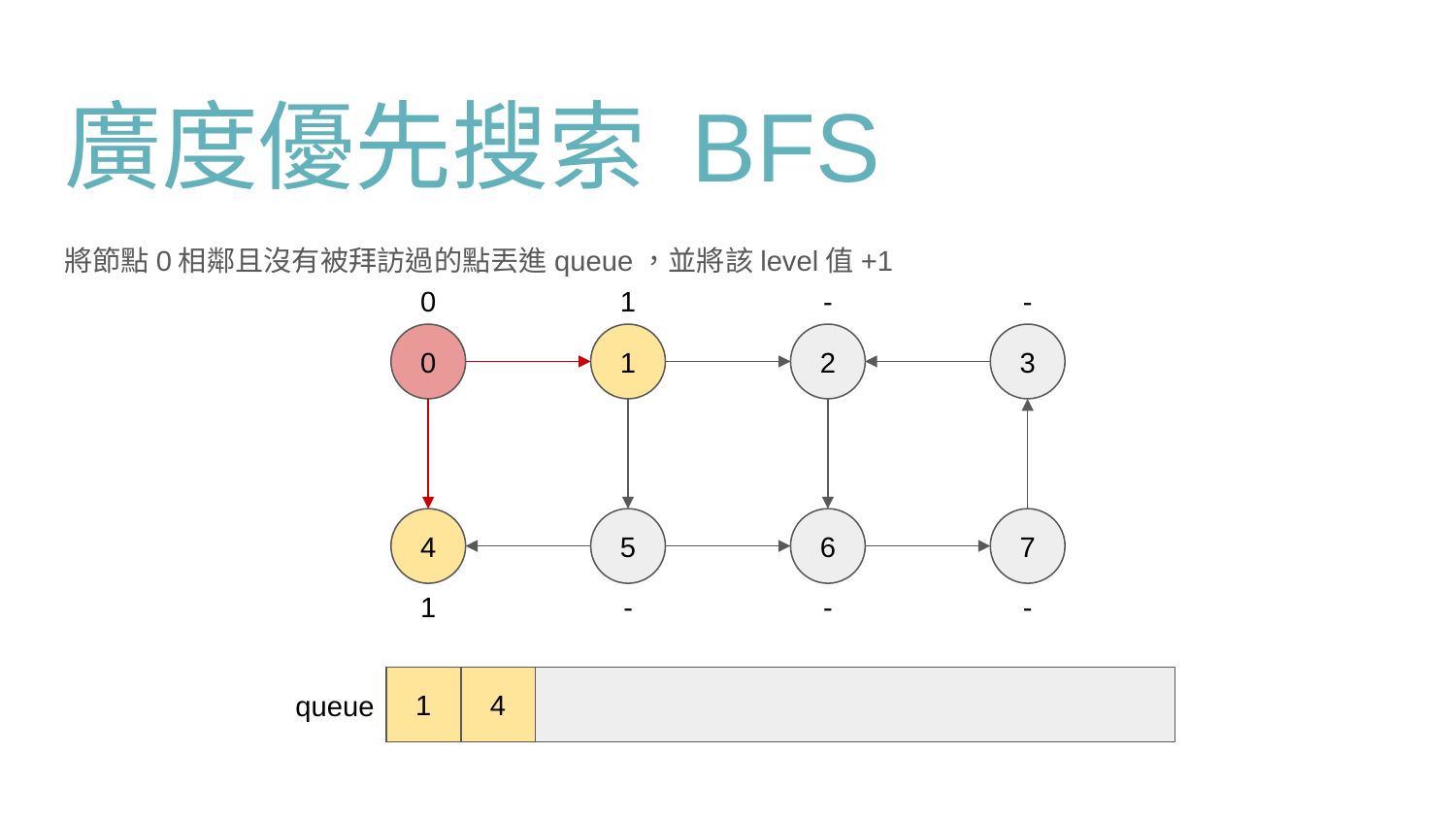

# 廣度優先搜索 BFS
將節點0相鄰且沒有被拜訪過的點丟進queue，並將該level值+1
-
0
1
-
0
1
2
3
4
5
6
7
-
1
-
-

1
4
queue